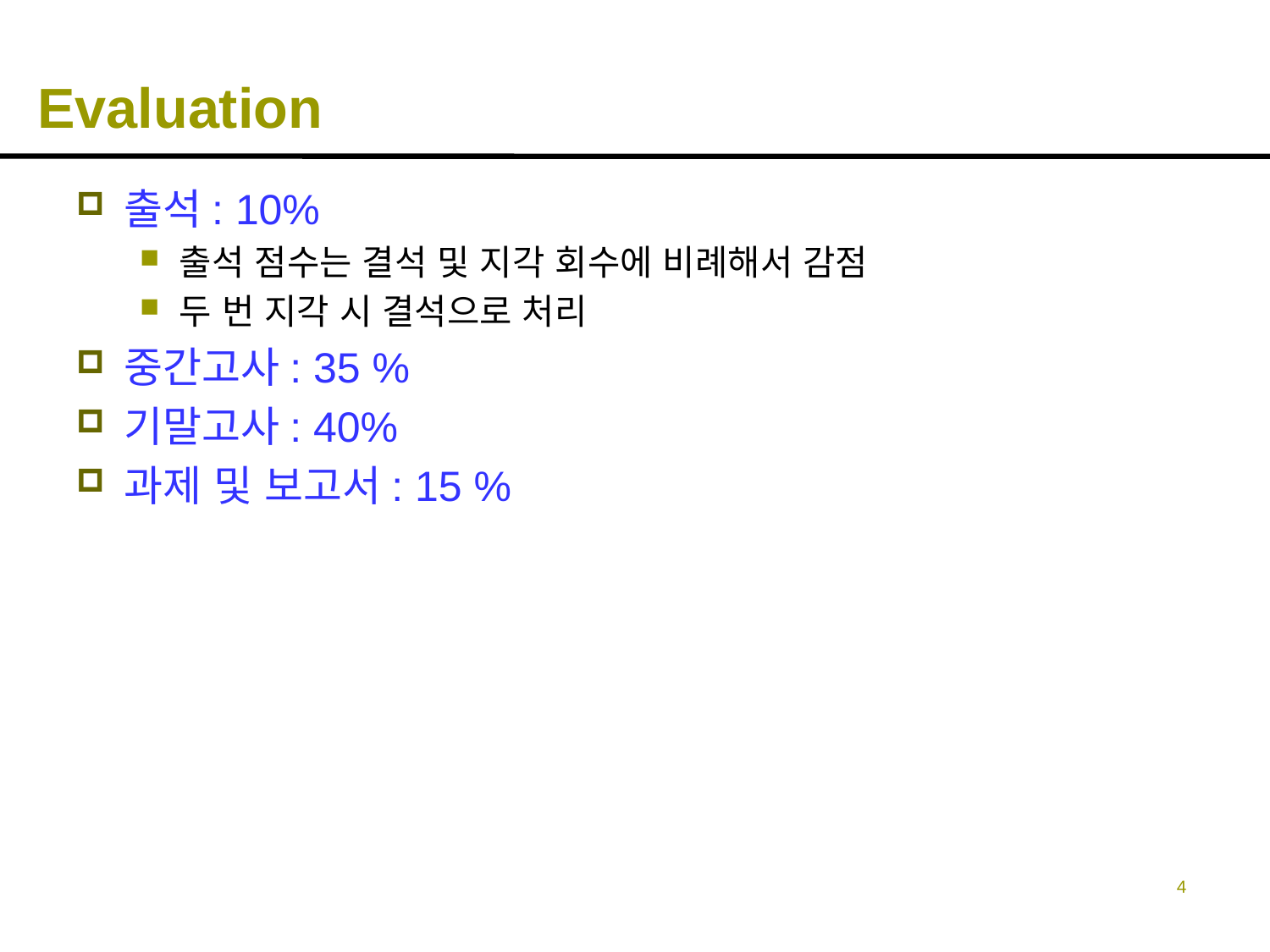

# Evaluation
출석: 10%
출석 점수는 결석 및 지각 회수에 비례해서 감점
두 번 지각 시 결석으로 처리
중간고사: 35 %
기말고사: 40%
과제 및 보고서: 15 %
4